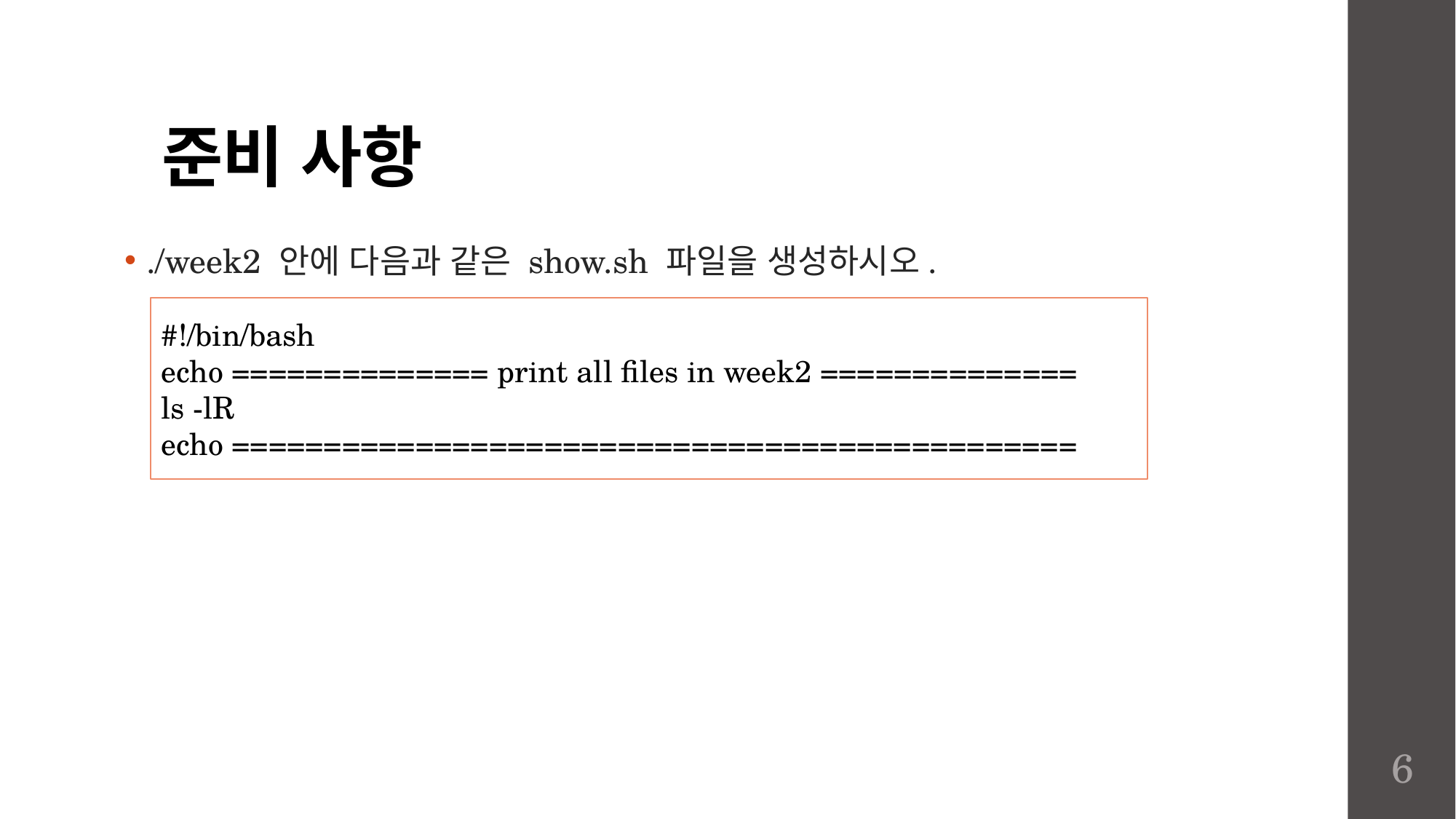

# 준비 사항
./week2 안에 다음과 같은 show.sh 파일을 생성하시오.
#!/bin/bash
echo ============== print all files in week2 ==============
ls -lR
echo ==============================================

6